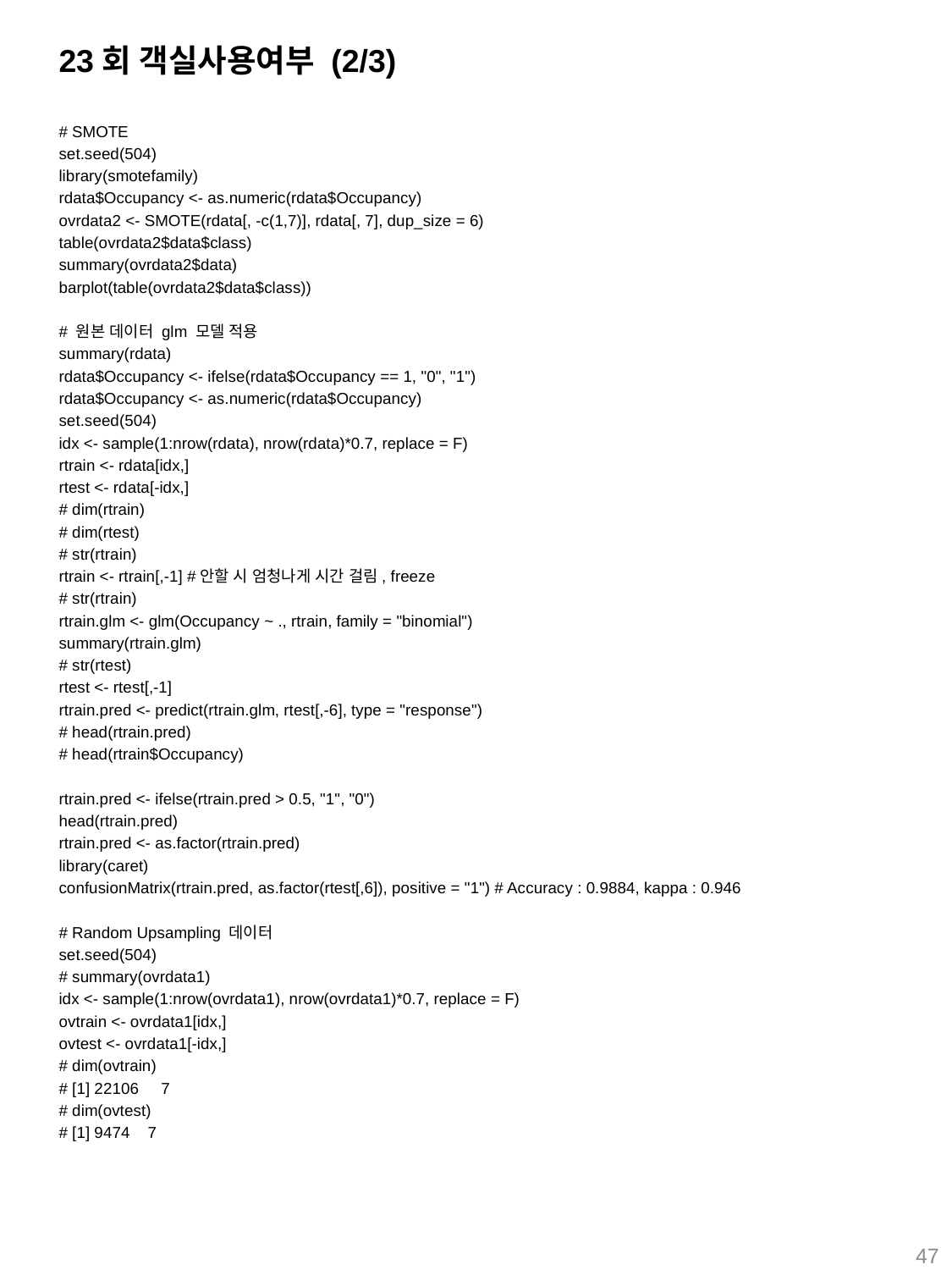

# 23회 객실사용여부 (2/3)
# SMOTE
set.seed(504)
library(smotefamily)
rdata$Occupancy <- as.numeric(rdata$Occupancy)
ovrdata2 <- SMOTE(rdata[, -c(1,7)], rdata[, 7], dup_size = 6)
table(ovrdata2$data$class)
summary(ovrdata2$data)
barplot(table(ovrdata2$data$class))

# 원본 데이터 glm 모델 적용
summary(rdata)
rdata$Occupancy <- ifelse(rdata$Occupancy == 1, "0", "1")
rdata$Occupancy <- as.numeric(rdata$Occupancy)
set.seed(504)
idx <- sample(1:nrow(rdata), nrow(rdata)*0.7, replace = F)
rtrain <- rdata[idx,]
rtest <- rdata[-idx,]
# dim(rtrain)
# dim(rtest)
# str(rtrain)
rtrain <- rtrain[,-1] #안할 시 엄청나게 시간 걸림, freeze
# str(rtrain)
rtrain.glm <- glm(Occupancy ~ ., rtrain, family = "binomial")
summary(rtrain.glm)
# str(rtest)
rtest <- rtest[,-1]
rtrain.pred <- predict(rtrain.glm, rtest[,-6], type = "response")
# head(rtrain.pred)
# head(rtrain$Occupancy)

rtrain.pred <- ifelse(rtrain.pred > 0.5, "1", "0")
head(rtrain.pred)
rtrain.pred <- as.factor(rtrain.pred)
library(caret)
confusionMatrix(rtrain.pred, as.factor(rtest[,6]), positive = "1") # Accuracy : 0.9884, kappa : 0.946

# Random Upsampling 데이터
set.seed(504)
# summary(ovrdata1)
idx <- sample(1:nrow(ovrdata1), nrow(ovrdata1)*0.7, replace = F)
ovtrain <- ovrdata1[idx,]
ovtest <- ovrdata1[-idx,]
# dim(ovtrain)
# [1] 22106     7
# dim(ovtest)
# [1] 9474    7
47